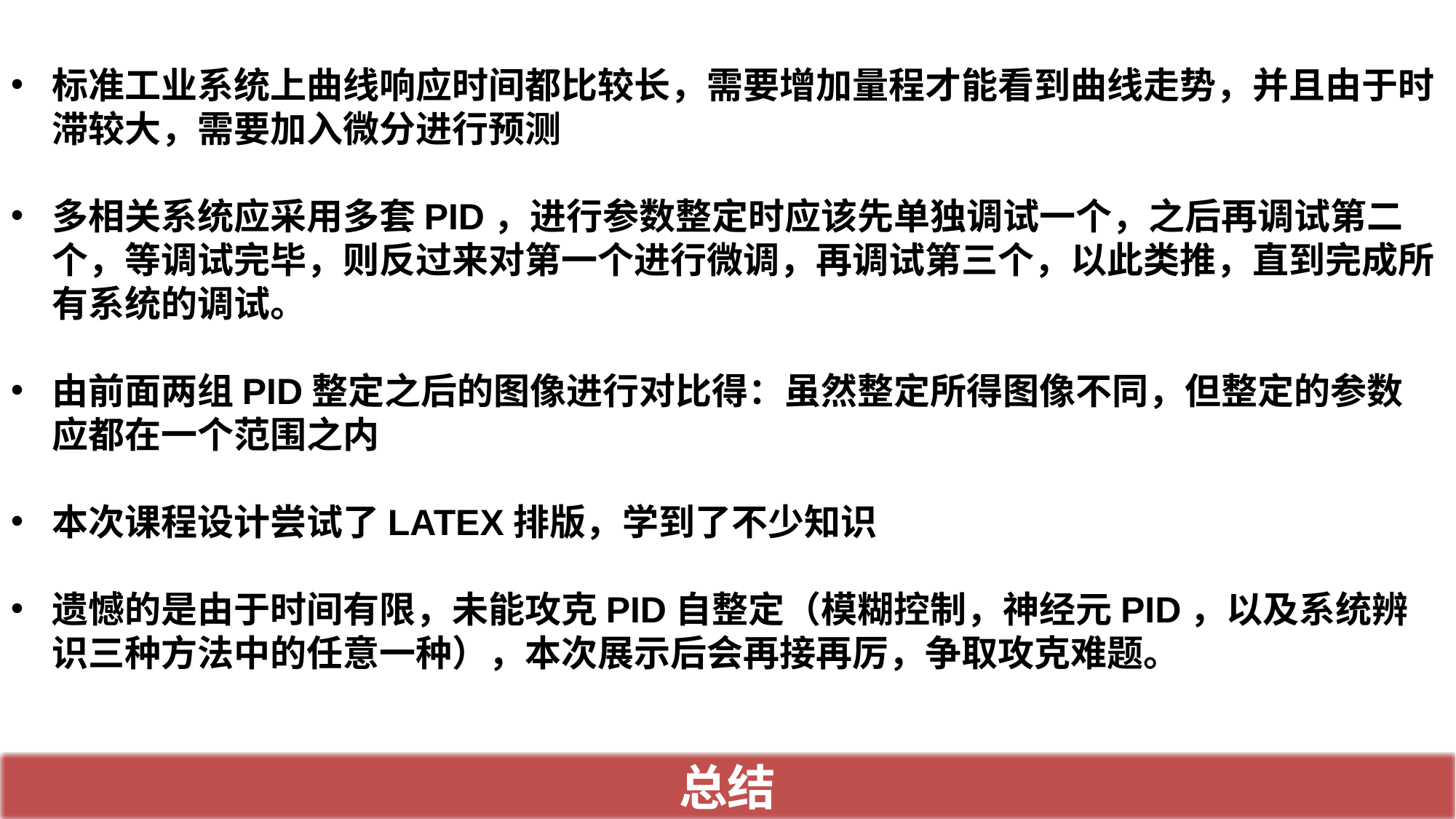

标准工业系统上曲线响应时间都比较长，需要增加量程才能看到曲线走势，并且由于时滞较大，需要加入微分进行预测

多相关系统应采用多套PID，进行参数整定时应该先单独调试一个，之后再调试第二个，等调试完毕，则反过来对第一个进行微调，再调试第三个，以此类推，直到完成所有系统的调试。

由前面两组PID整定之后的图像进行对比得：虽然整定所得图像不同，但整定的参数应都在一个范围之内

本次课程设计尝试了LATEX排版，学到了不少知识

遗憾的是由于时间有限，未能攻克PID自整定（模糊控制，神经元PID，以及系统辨识三种方法中的任意一种），本次展示后会再接再厉，争取攻克难题。

总结